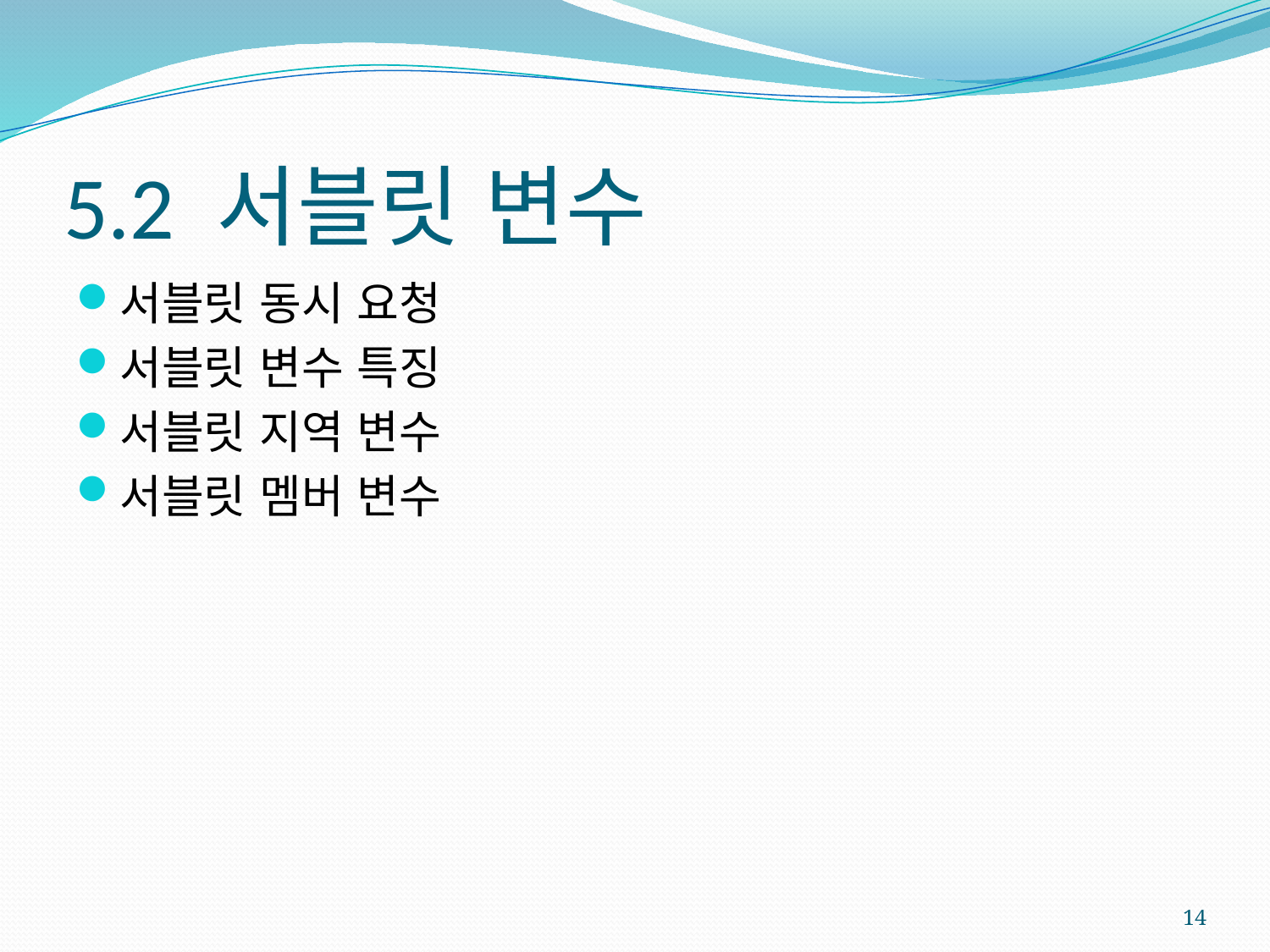

# 5.2 서블릿 변수
서블릿 동시 요청
서블릿 변수 특징
서블릿 지역 변수
서블릿 멤버 변수
14